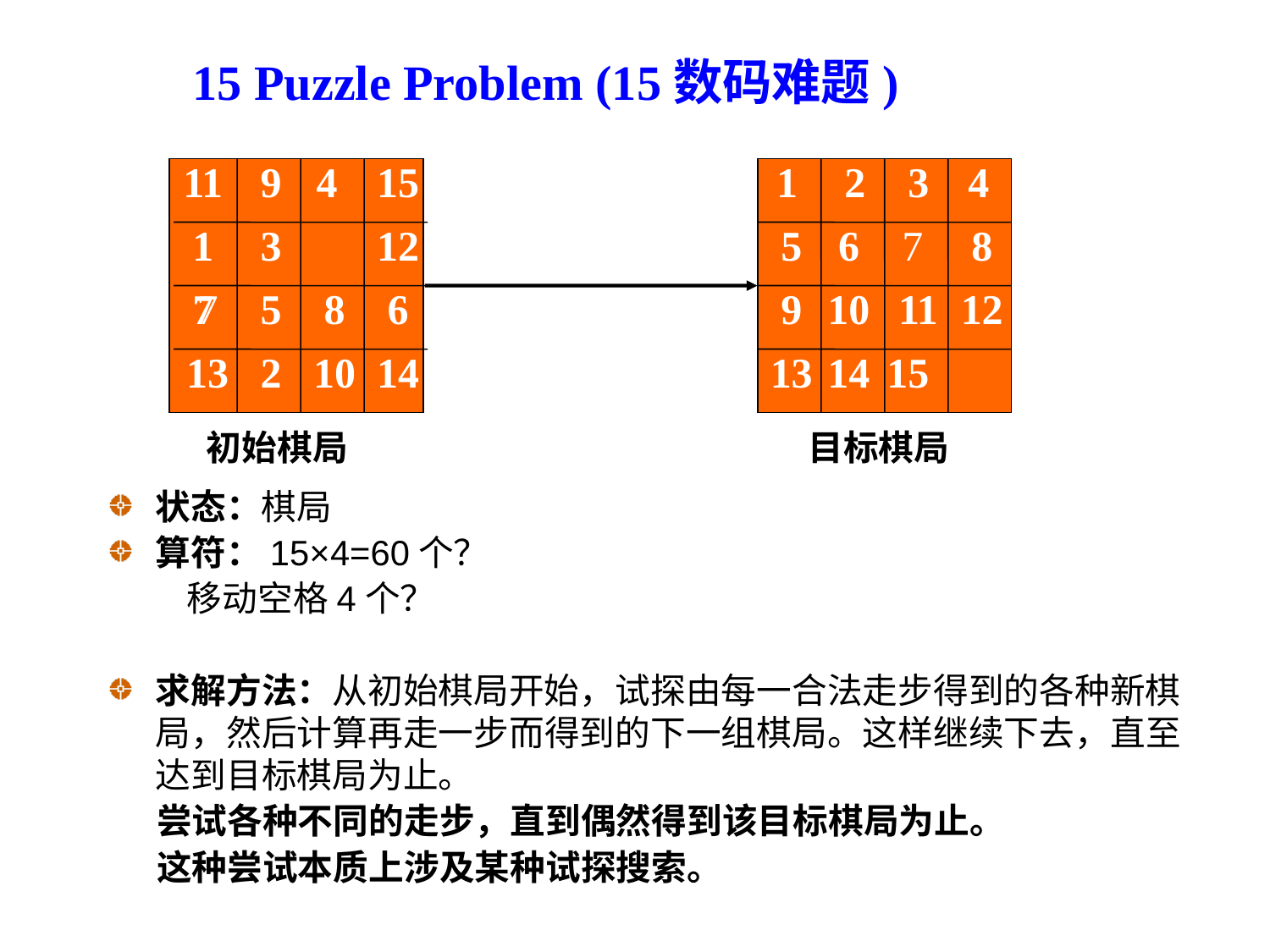

# 15 Puzzle Problem (15数码难题)

11

9

4

15

1
3
12

7
5
8
6

13
2
10
14

1

2

3

4

5
6
7
8

9
10
11
12

13
14
15
7

 初始棋局
 目标棋局
状态：棋局
算符：15×4=60个？
         移动空格4个？

求解方法：从初始棋局开始，试探由每一合法走步得到的各种新棋局，然后计算再走一步而得到的下一组棋局。这样继续下去，直至达到目标棋局为止。
     尝试各种不同的走步，直到偶然得到该目标棋局为止。
     这种尝试本质上涉及某种试探搜索。